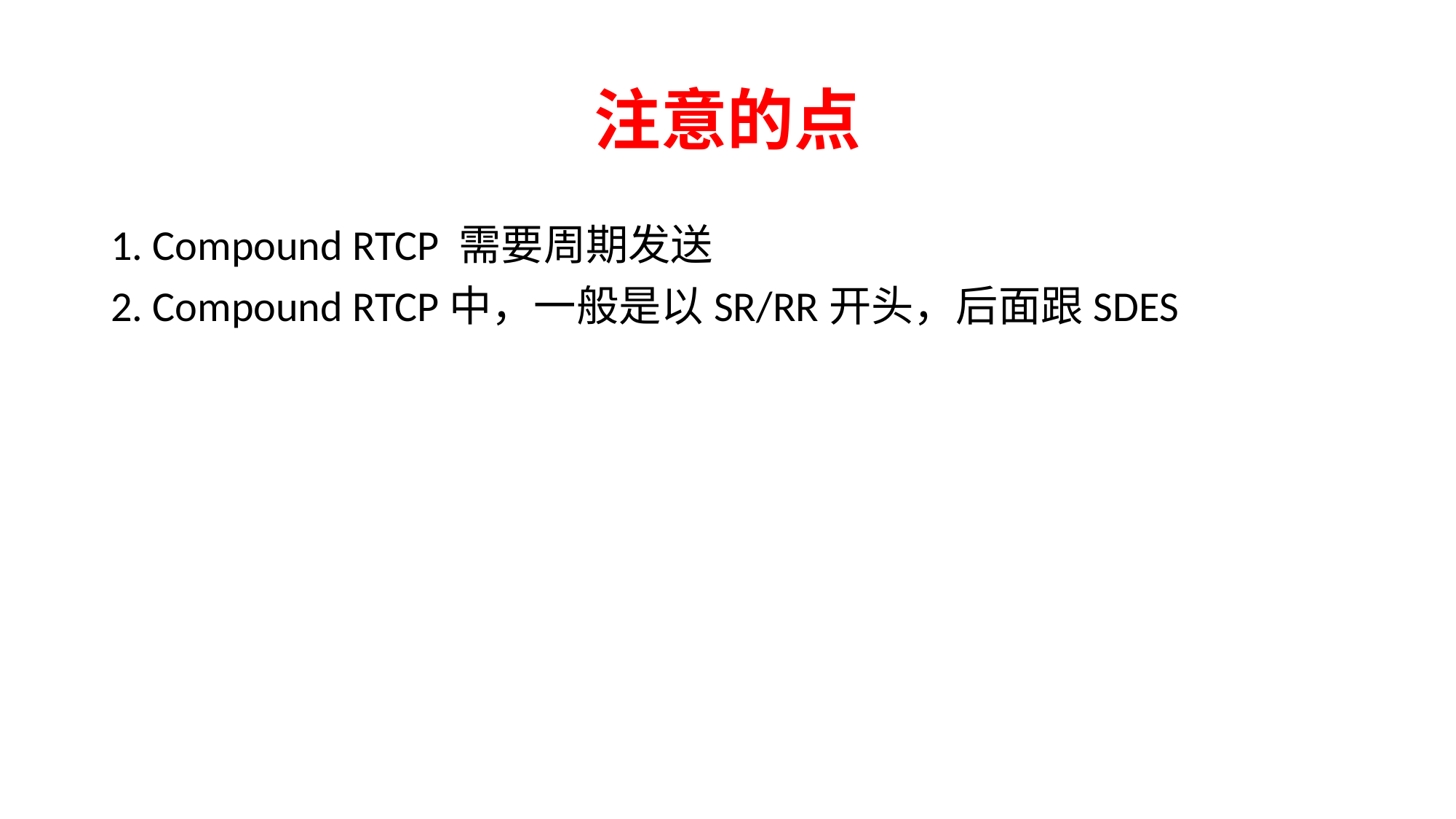

# 注意的点
1. Compound RTCP 需要周期发送
2. Compound RTCP中，一般是以SR/RR开头，后面跟SDES